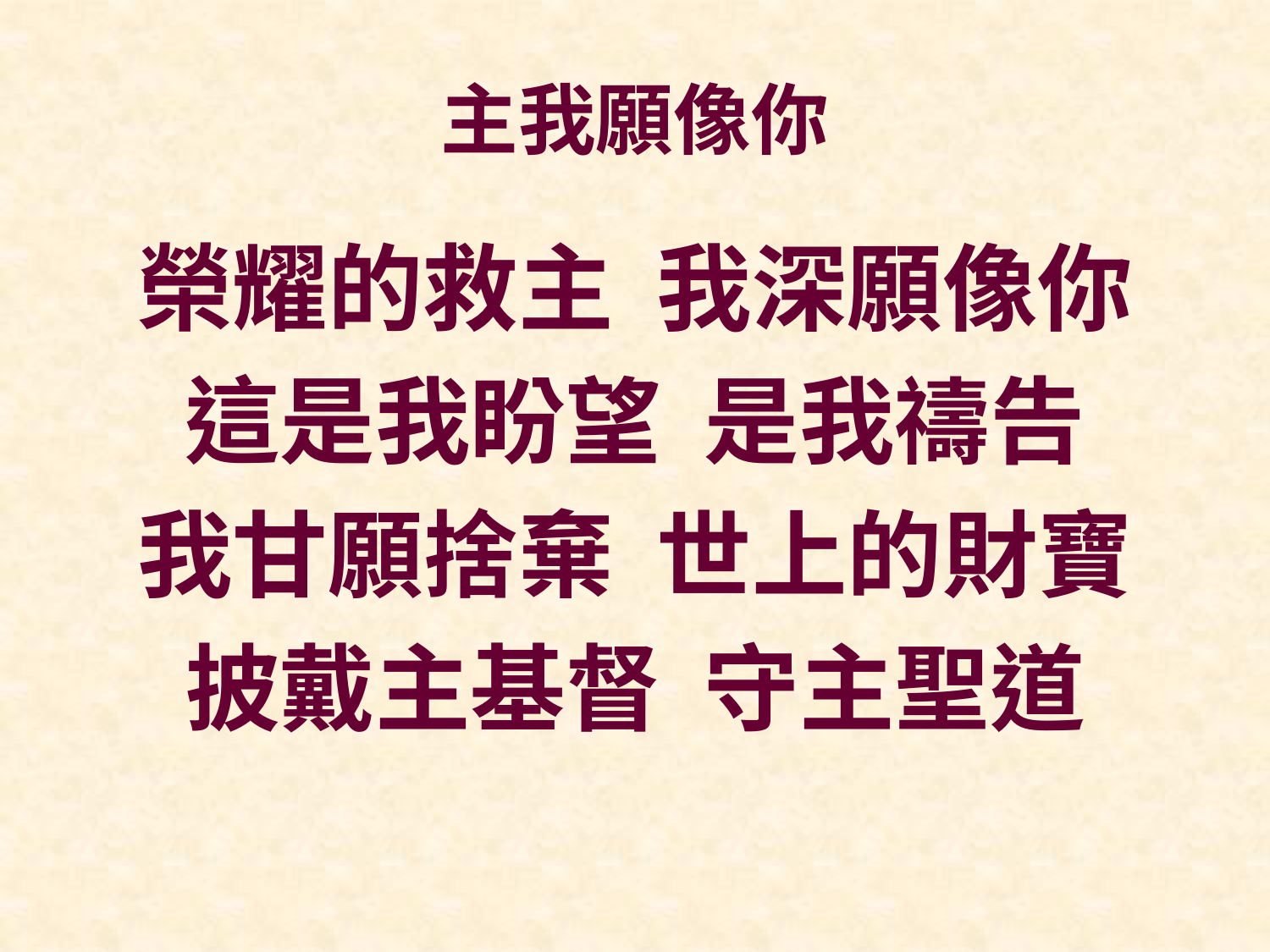

# 主我願像你
榮耀的救主  我深願像你
這是我盼望  是我禱告
我甘願捨棄  世上的財寶
披戴主基督  守主聖道